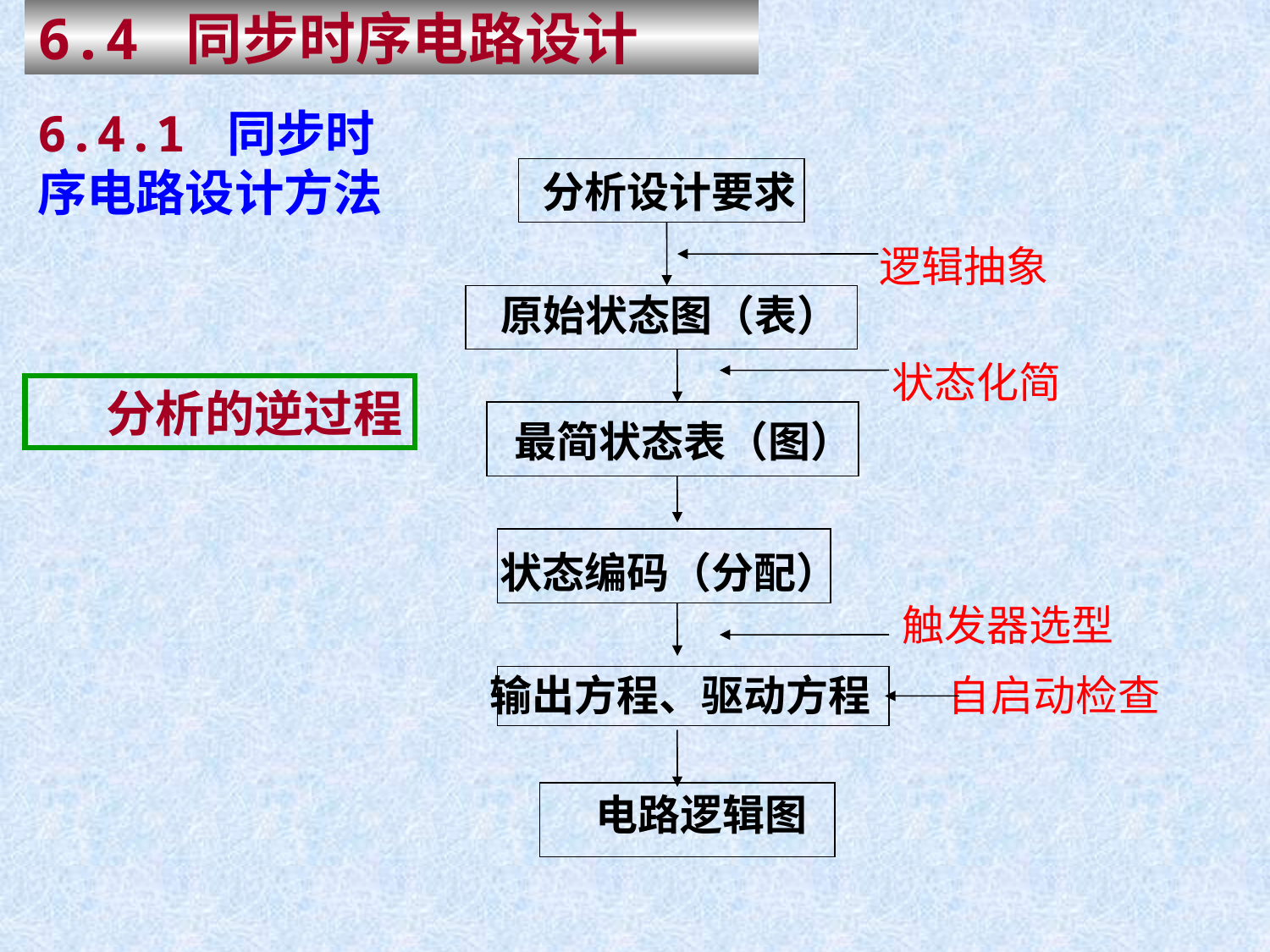

6.4 同步时序电路设计
6.4.1 同步时序电路设计方法
分析设计要求

原始状态图（表）

状态化简

最简状态表（图）

状态编码（分配）
触发器选型

输出方程、驱动方程
自启动检查

电路逻辑图

逻辑抽象

分析的逆过程